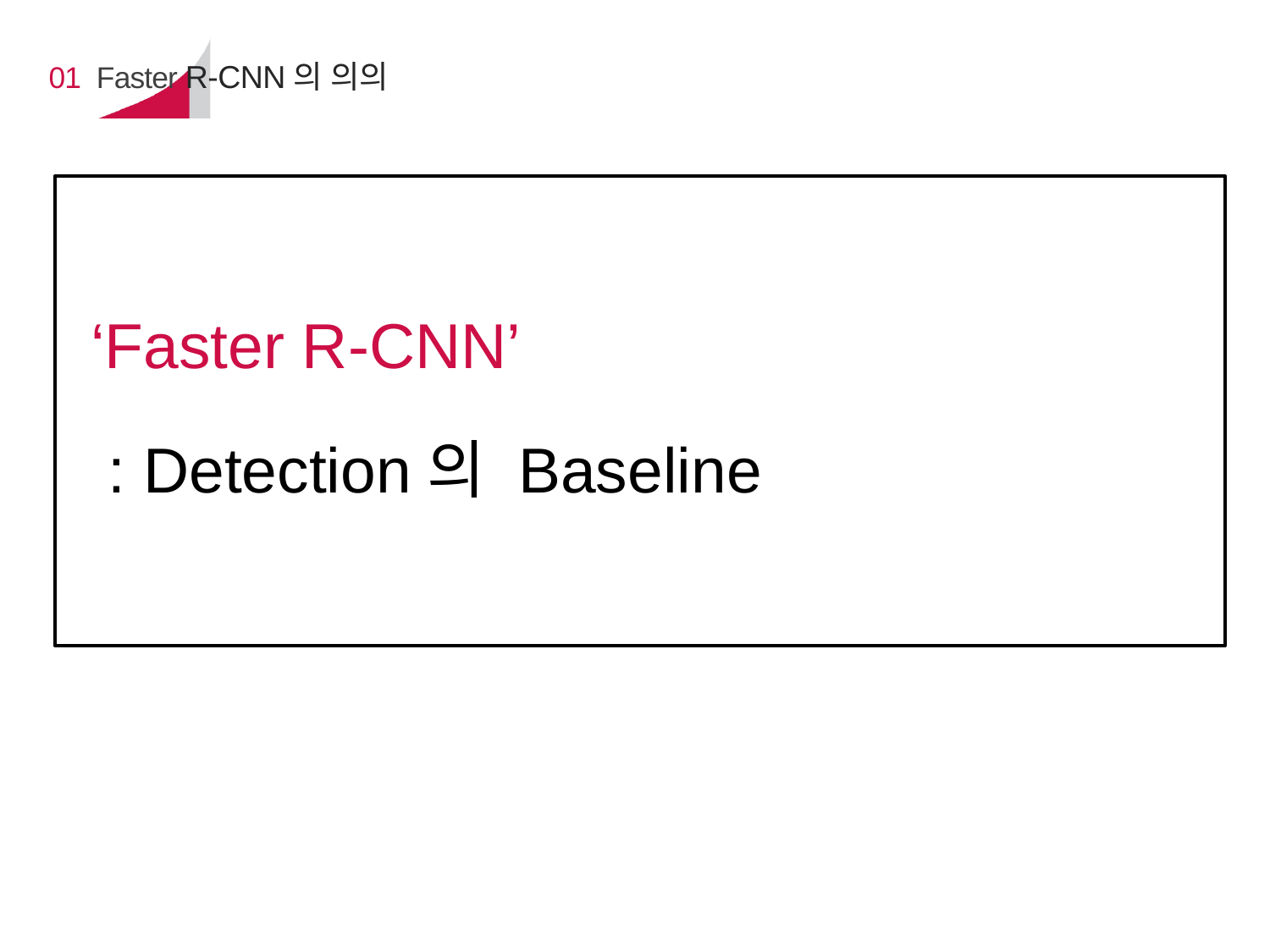

# 01  Faster R-CNN의 의의

‘Faster R-CNN’
 : Detection의 Baseline